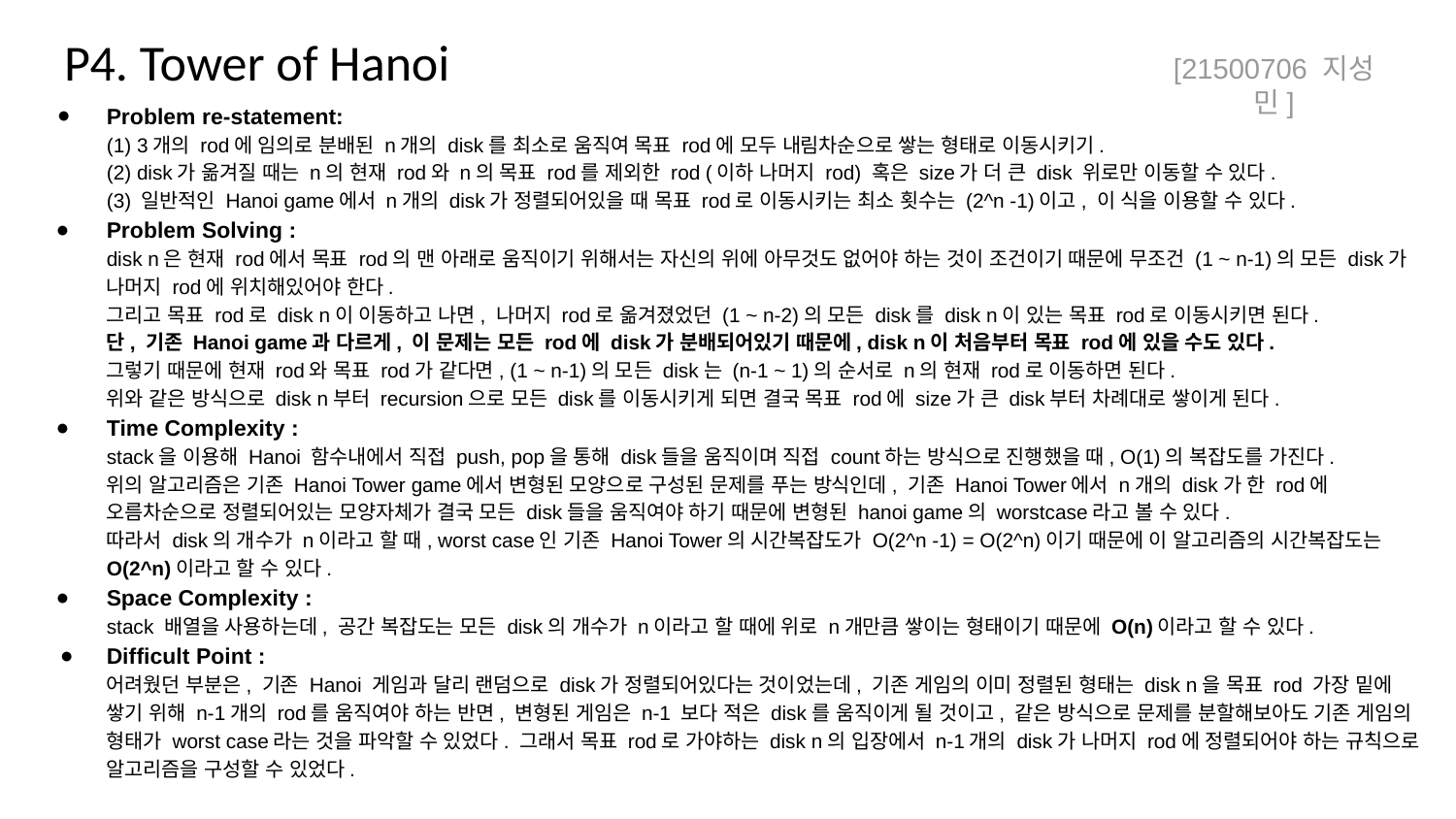

# P4. Tower of Hanoi
[21500706 지성민]
Problem re-statement:
(1) 3개의 rod에 임의로 분배된 n개의 disk를 최소로 움직여 목표 rod에 모두 내림차순으로 쌓는 형태로 이동시키기.
(2) disk가 옮겨질 때는 n의 현재 rod와 n의 목표 rod를 제외한 rod (이하 나머지 rod) 혹은 size가 더 큰 disk 위로만 이동할 수 있다.
(3) 일반적인 Hanoi game에서 n개의 disk가 정렬되어있을 때 목표 rod로 이동시키는 최소 횟수는 (2^n -1)이고, 이 식을 이용할 수 있다.
Problem Solving :
disk n은 현재 rod에서 목표 rod의 맨 아래로 움직이기 위해서는 자신의 위에 아무것도 없어야 하는 것이 조건이기 때문에 무조건 (1 ~ n-1)의 모든 disk가 나머지 rod에 위치해있어야 한다.
그리고 목표 rod로 disk n이 이동하고 나면, 나머지 rod로 옮겨졌었던 (1 ~ n-2)의 모든 disk를 disk n이 있는 목표 rod로 이동시키면 된다.
단, 기존 Hanoi game과 다르게, 이 문제는 모든 rod에 disk가 분배되어있기 때문에, disk n이 처음부터 목표 rod에 있을 수도 있다.
그렇기 때문에 현재 rod와 목표 rod가 같다면, (1 ~ n-1)의 모든 disk는 (n-1 ~ 1)의 순서로 n의 현재 rod로 이동하면 된다.
위와 같은 방식으로 disk n부터 recursion으로 모든 disk를 이동시키게 되면 결국 목표 rod에 size가 큰 disk부터 차례대로 쌓이게 된다.
Time Complexity :
stack을 이용해 Hanoi 함수내에서 직접 push, pop을 통해 disk들을 움직이며 직접 count하는 방식으로 진행했을 때, O(1)의 복잡도를 가진다.
위의 알고리즘은 기존 Hanoi Tower game에서 변형된 모양으로 구성된 문제를 푸는 방식인데, 기존 Hanoi Tower에서 n개의 disk가 한 rod에 오름차순으로 정렬되어있는 모양자체가 결국 모든 disk들을 움직여야 하기 때문에 변형된 hanoi game의 worstcase라고 볼 수 있다.
따라서 disk의 개수가 n이라고 할 때, worst case인 기존 Hanoi Tower의 시간복잡도가 O(2^n -1) = O(2^n)이기 때문에 이 알고리즘의 시간복잡도는 O(2^n)이라고 할 수 있다.
Space Complexity :
stack 배열을 사용하는데, 공간 복잡도는 모든 disk의 개수가 n이라고 할 때에 위로 n개만큼 쌓이는 형태이기 때문에 O(n)이라고 할 수 있다.
Difficult Point :
어려웠던 부분은, 기존 Hanoi 게임과 달리 랜덤으로 disk가 정렬되어있다는 것이었는데, 기존 게임의 이미 정렬된 형태는 disk n을 목표 rod 가장 밑에 쌓기 위해 n-1개의 rod를 움직여야 하는 반면, 변형된 게임은 n-1 보다 적은 disk를 움직이게 될 것이고, 같은 방식으로 문제를 분할해보아도 기존 게임의 형태가 worst case라는 것을 파악할 수 있었다. 그래서 목표 rod로 가야하는 disk n의 입장에서 n-1개의 disk가 나머지 rod에 정렬되어야 하는 규칙으로 알고리즘을 구성할 수 있었다.